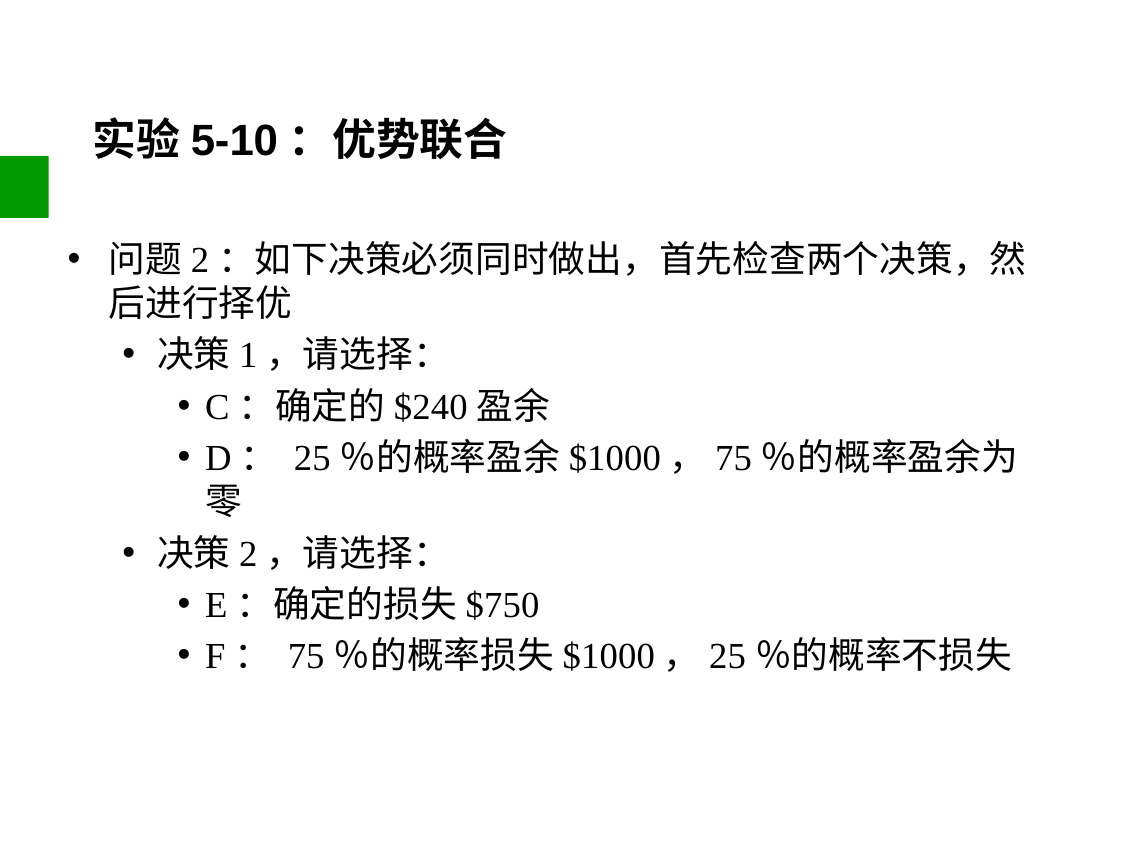

# 实验5-10：优势联合

问题2：如下决策必须同时做出，首先检查两个决策，然后进行择优
决策1，请选择：
C：确定的$240盈余
D： 25％的概率盈余$1000，75％的概率盈余为零
决策2，请选择：
E：确定的损失$750
F： 75％的概率损失$1000，25％的概率不损失

52